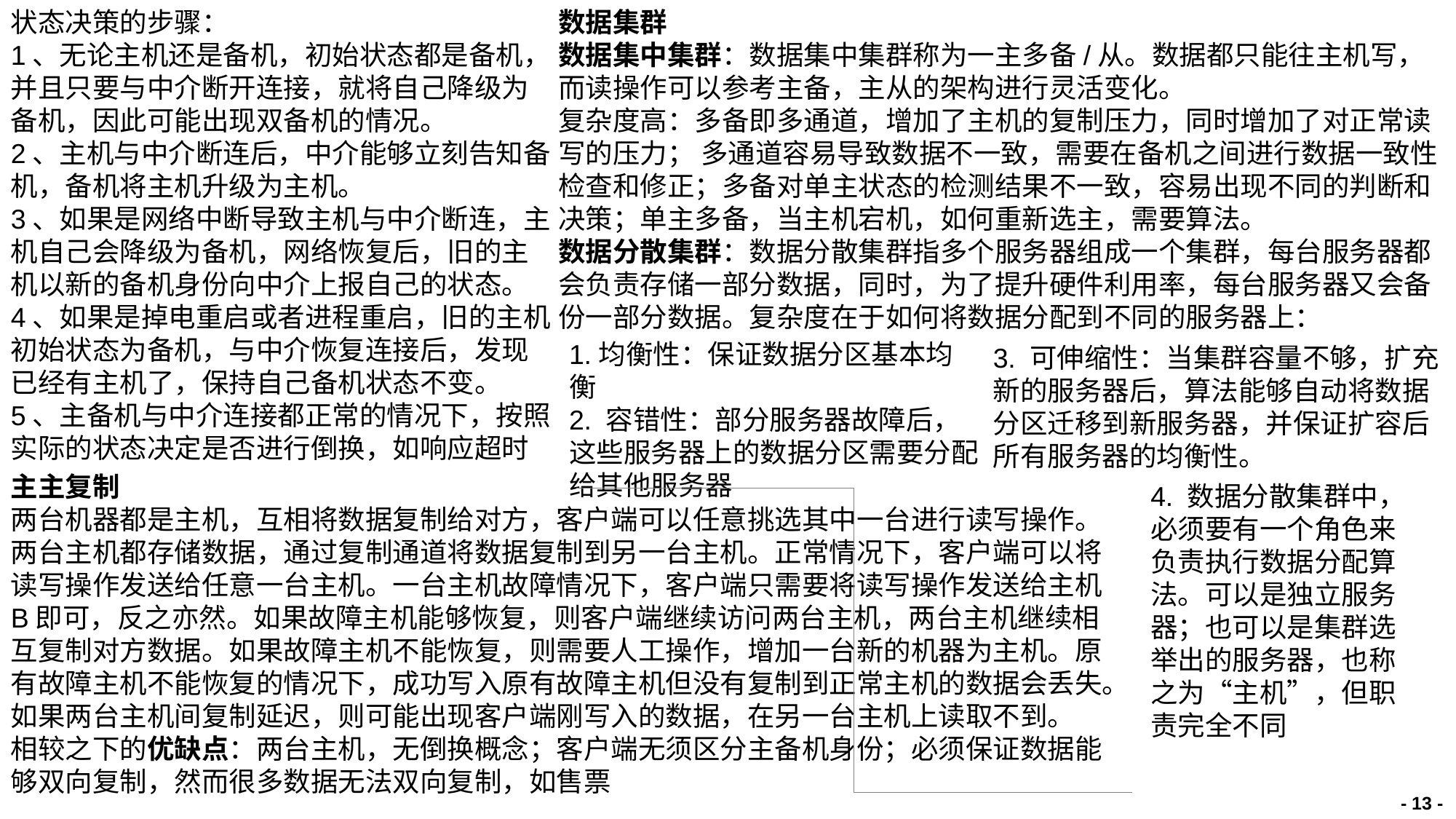

状态决策的步骤：
1、无论主机还是备机，初始状态都是备机，并且只要与中介断开连接，就将自己降级为备机，因此可能出现双备机的情况。
2、主机与中介断连后，中介能够立刻告知备机，备机将主机升级为主机。
3、如果是网络中断导致主机与中介断连，主机自己会降级为备机，网络恢复后，旧的主机以新的备机身份向中介上报自己的状态。
4、如果是掉电重启或者进程重启，旧的主机初始状态为备机，与中介恢复连接后，发现已经有主机了，保持自己备机状态不变。
5、主备机与中介连接都正常的情况下，按照实际的状态决定是否进行倒换，如响应超时
数据集群
数据集中集群：数据集中集群称为一主多备/从。数据都只能往主机写，而读操作可以参考主备，主从的架构进行灵活变化。
复杂度高：多备即多通道，增加了主机的复制压力，同时增加了对正常读写的压力； 多通道容易导致数据不一致，需要在备机之间进行数据一致性检查和修正；多备对单主状态的检测结果不一致，容易出现不同的判断和决策；单主多备，当主机宕机，如何重新选主，需要算法。
数据分散集群：数据分散集群指多个服务器组成一个集群，每台服务器都会负责存储一部分数据，同时，为了提升硬件利用率，每台服务器又会备份一部分数据。复杂度在于如何将数据分配到不同的服务器上：
1.均衡性：保证数据分区基本均衡
2. 容错性：部分服务器故障后，这些服务器上的数据分区需要分配给其他服务器
3. 可伸缩性：当集群容量不够，扩充新的服务器后，算法能够自动将数据分区迁移到新服务器，并保证扩容后所有服务器的均衡性。
主主复制
两台机器都是主机，互相将数据复制给对方，客户端可以任意挑选其中一台进行读写操作。
两台主机都存储数据，通过复制通道将数据复制到另一台主机。正常情况下，客户端可以将读写操作发送给任意一台主机。一台主机故障情况下，客户端只需要将读写操作发送给主机B即可，反之亦然。如果故障主机能够恢复，则客户端继续访问两台主机，两台主机继续相互复制对方数据。如果故障主机不能恢复，则需要人工操作，增加一台新的机器为主机。原有故障主机不能恢复的情况下，成功写入原有故障主机但没有复制到正常主机的数据会丢失。如果两台主机间复制延迟，则可能出现客户端刚写入的数据，在另一台主机上读取不到。
相较之下的优缺点：两台主机，无倒换概念；客户端无须区分主备机身份；必须保证数据能够双向复制，然而很多数据无法双向复制，如售票
4. 数据分散集群中，必须要有一个角色来负责执行数据分配算法。可以是独立服务器；也可以是集群选举出的服务器，也称之为“主机”，但职责完全不同